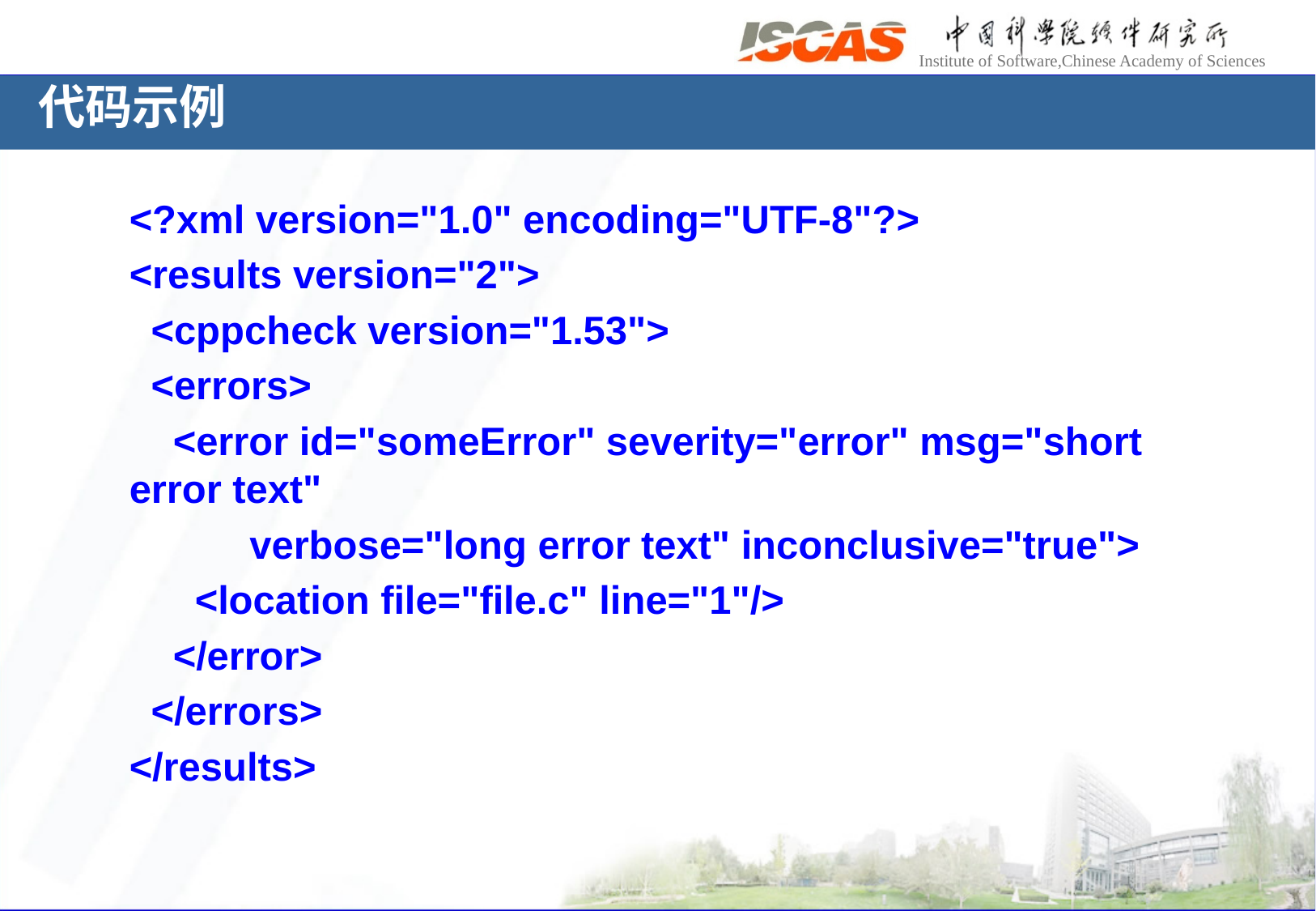

# 代码示例
<?xml version="1.0" encoding="UTF-8"?>
<results version="2">
  <cppcheck version="1.53">
  <errors>
    <error id="someError" severity="error" msg="short error text"
           verbose="long error text" inconclusive="true">
      <location file="file.c" line="1"/>
    </error>
  </errors>
</results>